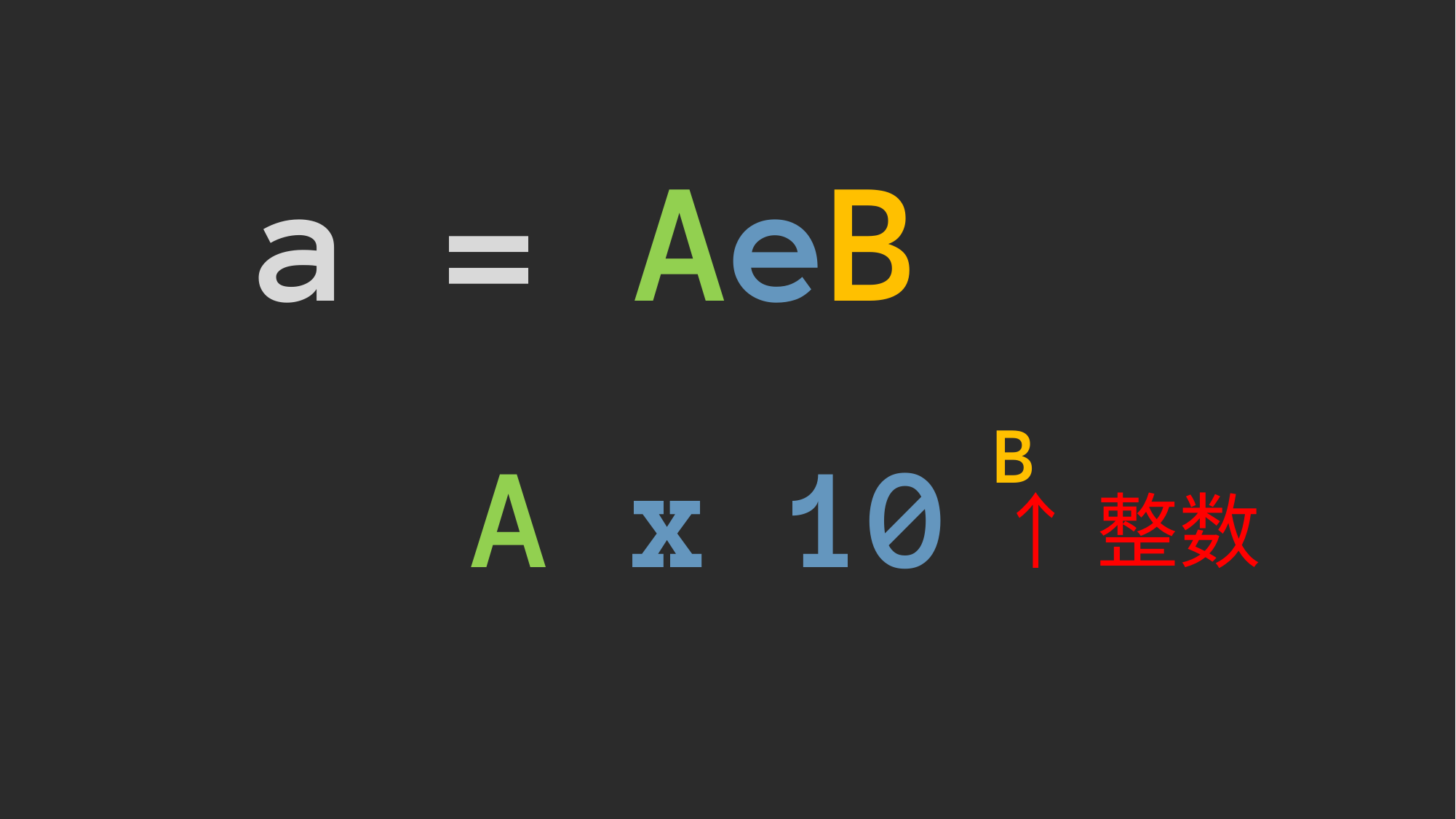

# a = AeB
B
A x 10
↑整数